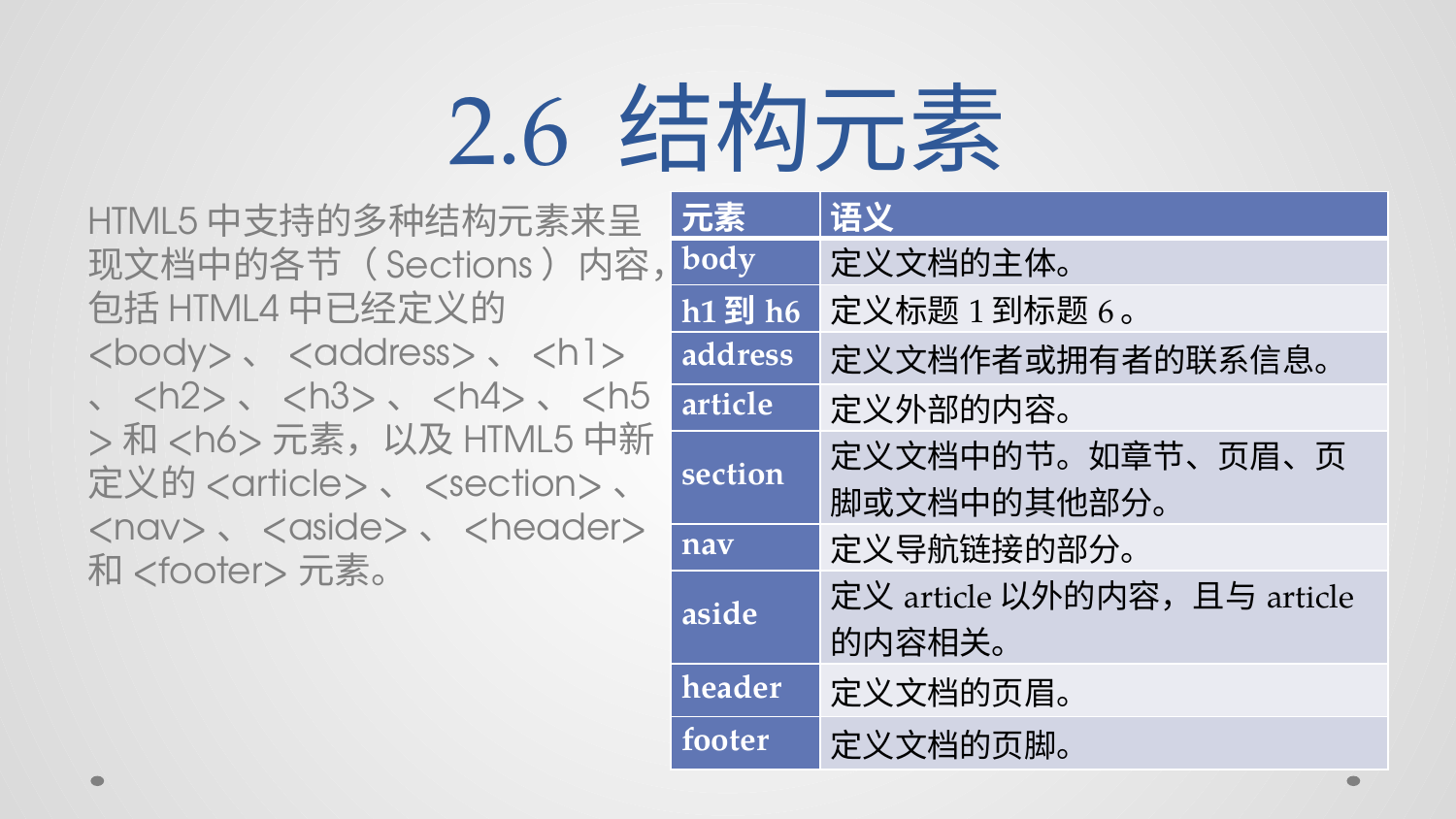

# 2.6 结构元素
HTML5中支持的多种结构元素来呈现文档中的各节（Sections）内容，包括HTML4中已经定义的<body>、<address>、<h1>、<h2>、<h3>、<h4>、<h5>和<h6>元素，以及HTML5中新定义的<article>、<section>、<nav>、<aside>、<header>和<footer>元素。
| 元素 | 语义 |
| --- | --- |
| body | 定义文档的主体。 |
| h1到h6 | 定义标题1到标题6。 |
| address | 定义文档作者或拥有者的联系信息。 |
| article | 定义外部的内容。 |
| section | 定义文档中的节。如章节、页眉、页脚或文档中的其他部分。 |
| nav | 定义导航链接的部分。 |
| aside | 定义article以外的内容，且与article的内容相关。 |
| header | 定义文档的页眉。 |
| footer | 定义文档的页脚。 |